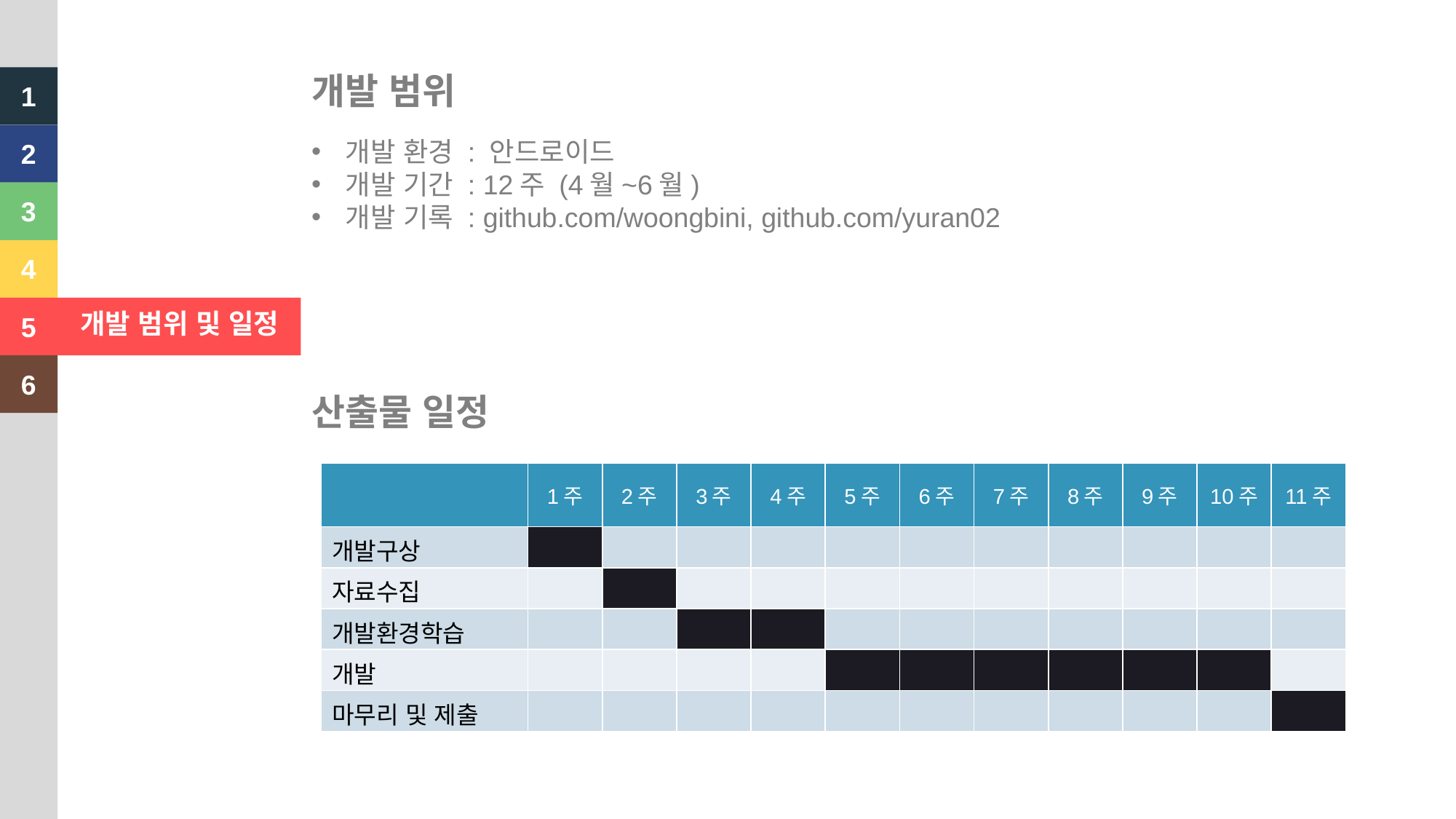

개발 범위

1

2
개발 환경 : 안드로이드
개발 기간 : 12주 (4월~6월)
개발 기록 : github.com/woongbini, github.com/yuran02

3

4

개발 범위 및 일정
5

6
산출물 일정
|  | 1주 | 2주 | 3주 | 4주 | 5주 | 6주 | 7주 | 8주 | 9주 | 10주 | 11주 |
| --- | --- | --- | --- | --- | --- | --- | --- | --- | --- | --- | --- |
| 개발구상 |  |  |  |  |  |  |  |  |  |  |  |
| 자료수집 |  |  |  |  |  |  |  |  |  |  |  |
| 개발환경학습 |  |  |  |  |  |  |  |  |  |  |  |
| 개발 |  |  |  |  |  |  |  |  |  |  |  |
| 마무리 및 제출 |  |  |  |  |  |  |  |  |  |  |  |